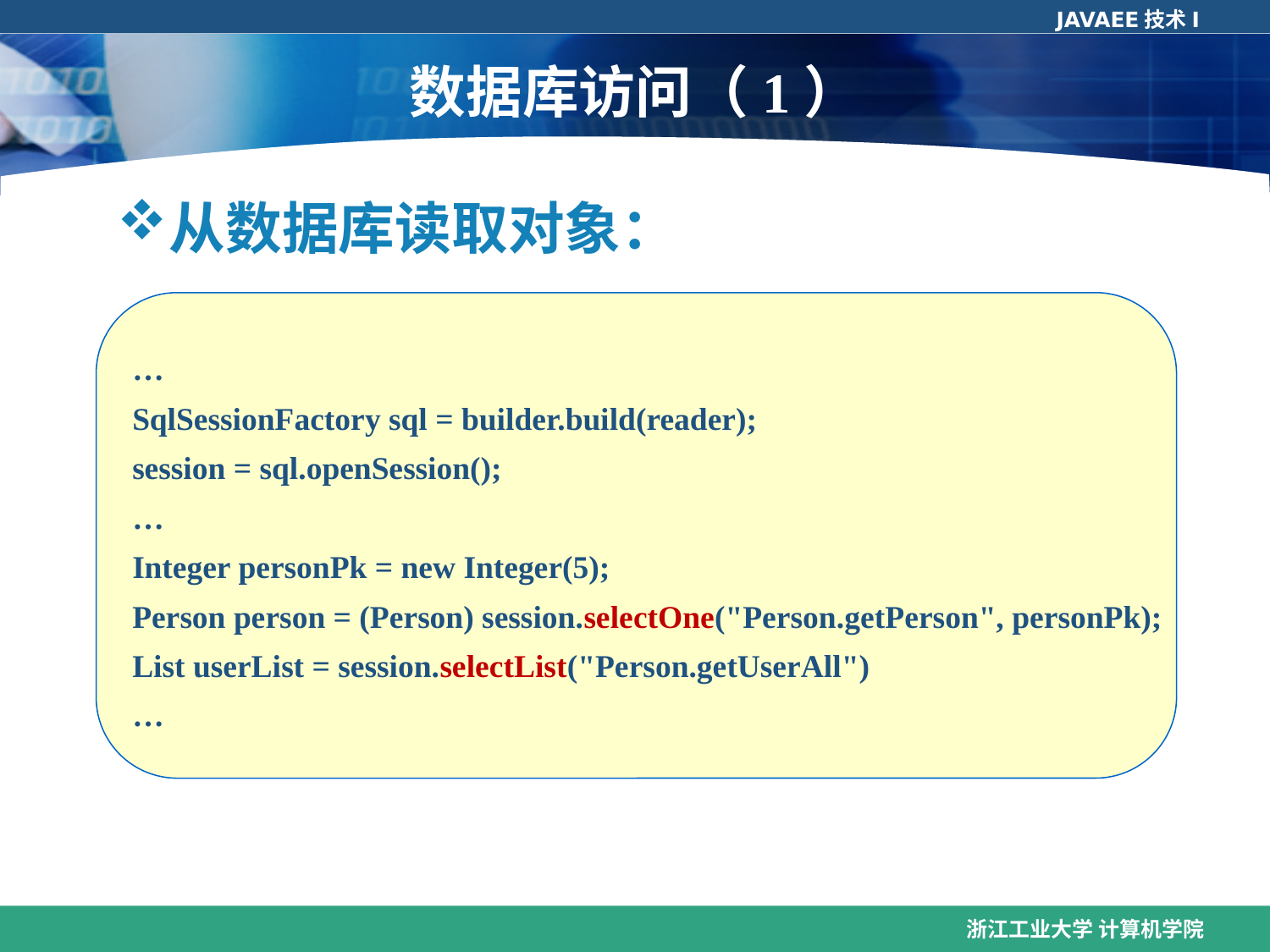

# 数据库访问（1）
从数据库读取对象：
…
SqlSessionFactory sql = builder.build(reader);
session = sql.openSession();
…
Integer personPk = new Integer(5);
Person person = (Person) session.selectOne("Person.getPerson", personPk);
List userList = session.selectList("Person.getUserAll")
…